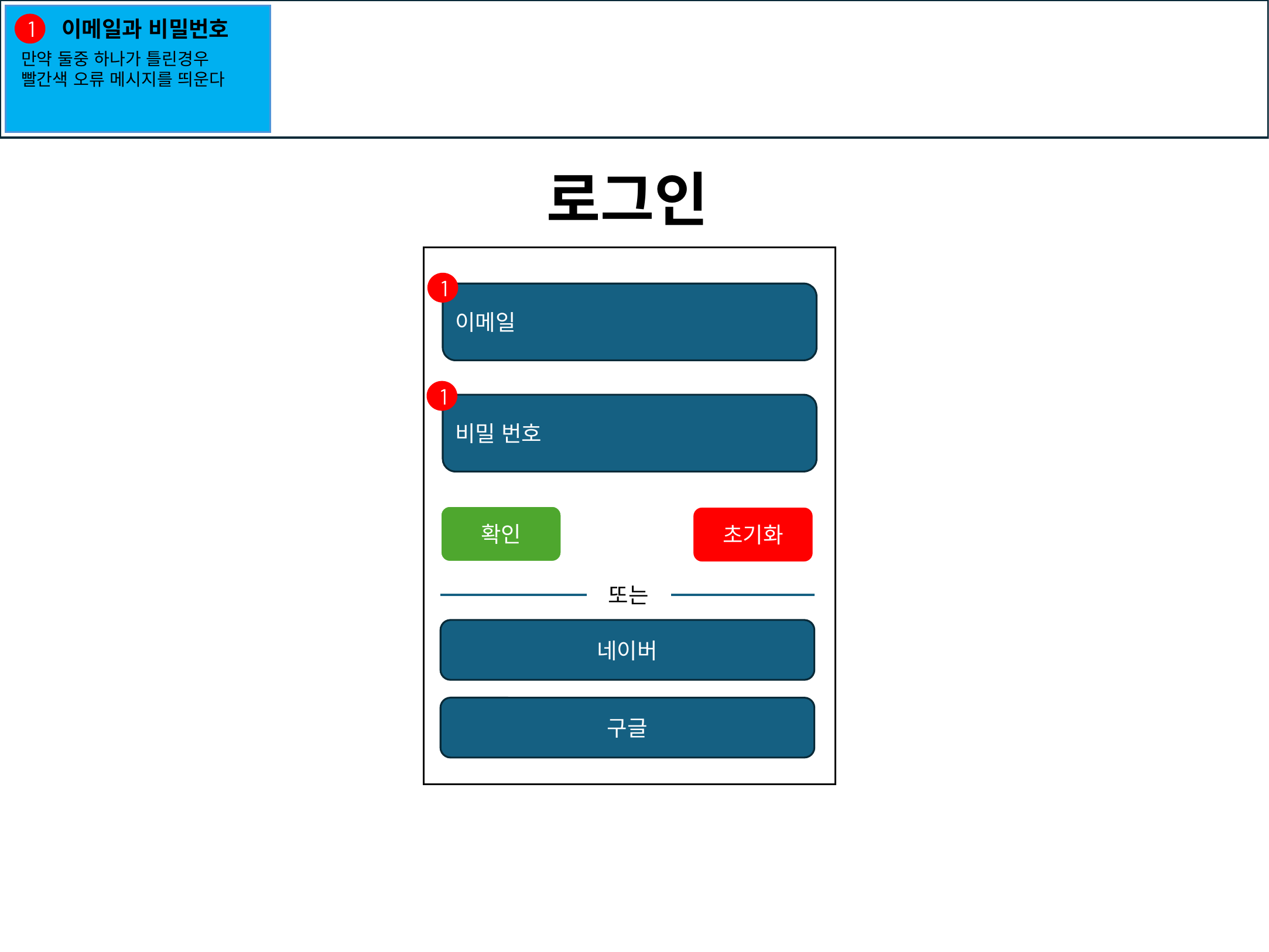

이메일과 비밀번호
1
만약 둘중 하나가 틀린경우
빨간색 오류 메시지를 띄운다
로그인

1
이메일
1
비밀 번호
확인
초기화
또는
네이버
구글